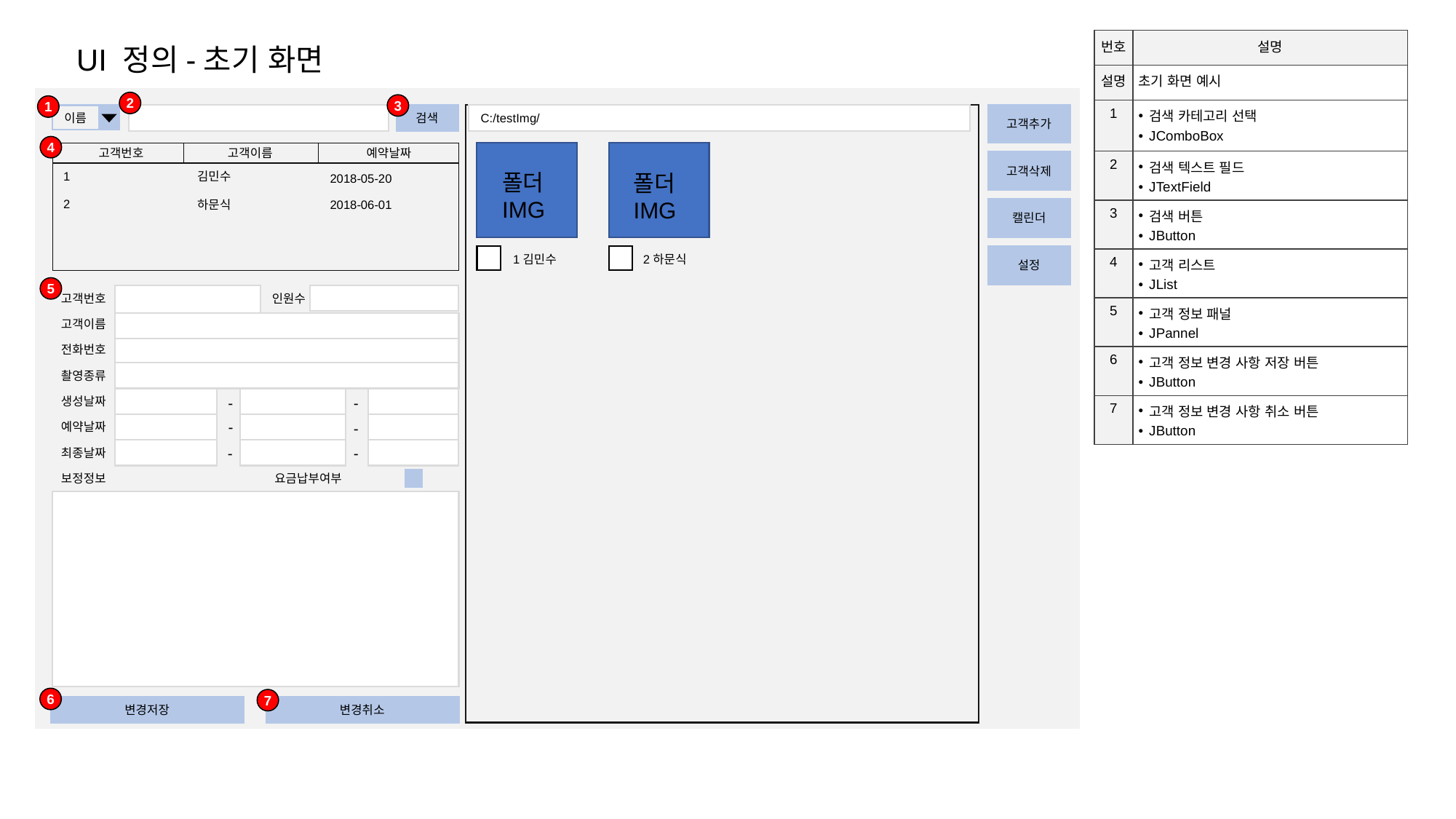

# UI 정의-초기 화면
| 번호 | 설명 |
| --- | --- |
| 설명 | 초기 화면 예시 |
| 1 | 검색 카테고리 선택 JComboBox |
| 2 | 검색 텍스트 필드 JTextField |
| 3 | 검색 버튼 JButton |
| 4 | 고객 리스트 JList |
| 5 | 고객 정보 패널 JPannel |
| 6 | 고객 정보 변경 사항 저장 버튼 JButton |
| 7 | 고객 정보 변경 사항 취소 버튼 JButton |

2
3
1

이름

검색

C:/testImg/
고객추가

4
고객이름
고객번호
예약날짜

고객삭제
폴더IMG
김민수

1
폴더IMG
2018-05-20
2
하문식
2018-06-01

캘린더

2하문식

1김민수

설정
5
고객번호

인원수

고객이름

전화번호

촬영종류

-
-
생성날짜

-
-
예약날짜

-
-
최종날짜

보정정보
요금납부여부

6
7
변경저장

변경취소